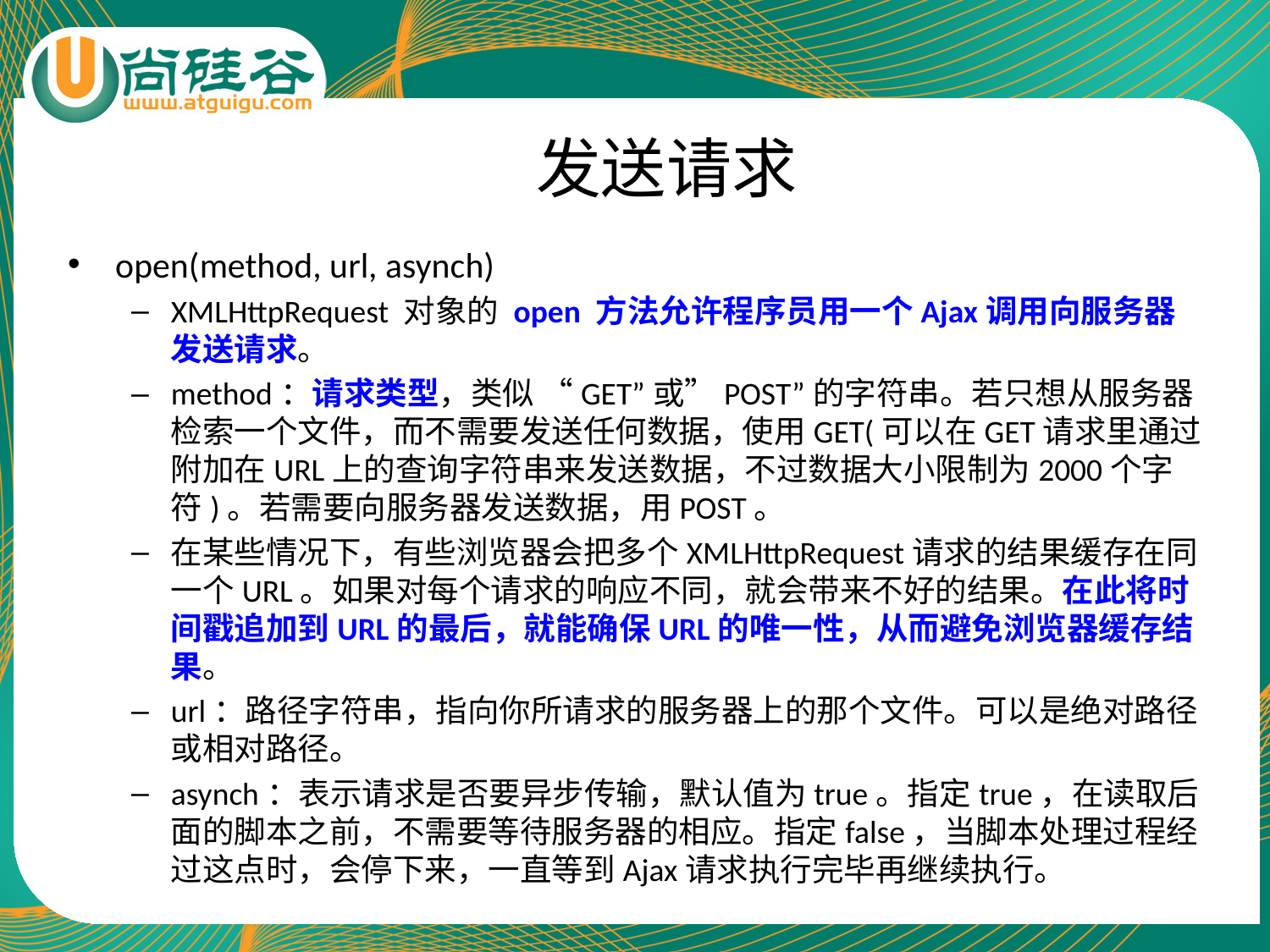

# 发送请求
open(method, url, asynch)
XMLHttpRequest 对象的 open 方法允许程序员用一个Ajax调用向服务器发送请求。
method：请求类型，类似 “GET”或”POST”的字符串。若只想从服务器检索一个文件，而不需要发送任何数据，使用GET(可以在GET请求里通过附加在URL上的查询字符串来发送数据，不过数据大小限制为2000个字符)。若需要向服务器发送数据，用POST。
在某些情况下，有些浏览器会把多个XMLHttpRequest请求的结果缓存在同一个URL。如果对每个请求的响应不同，就会带来不好的结果。在此将时间戳追加到URL的最后，就能确保URL的唯一性，从而避免浏览器缓存结果。
url：路径字符串，指向你所请求的服务器上的那个文件。可以是绝对路径或相对路径。
asynch：表示请求是否要异步传输，默认值为true。指定true，在读取后面的脚本之前，不需要等待服务器的相应。指定false，当脚本处理过程经过这点时，会停下来，一直等到Ajax请求执行完毕再继续执行。